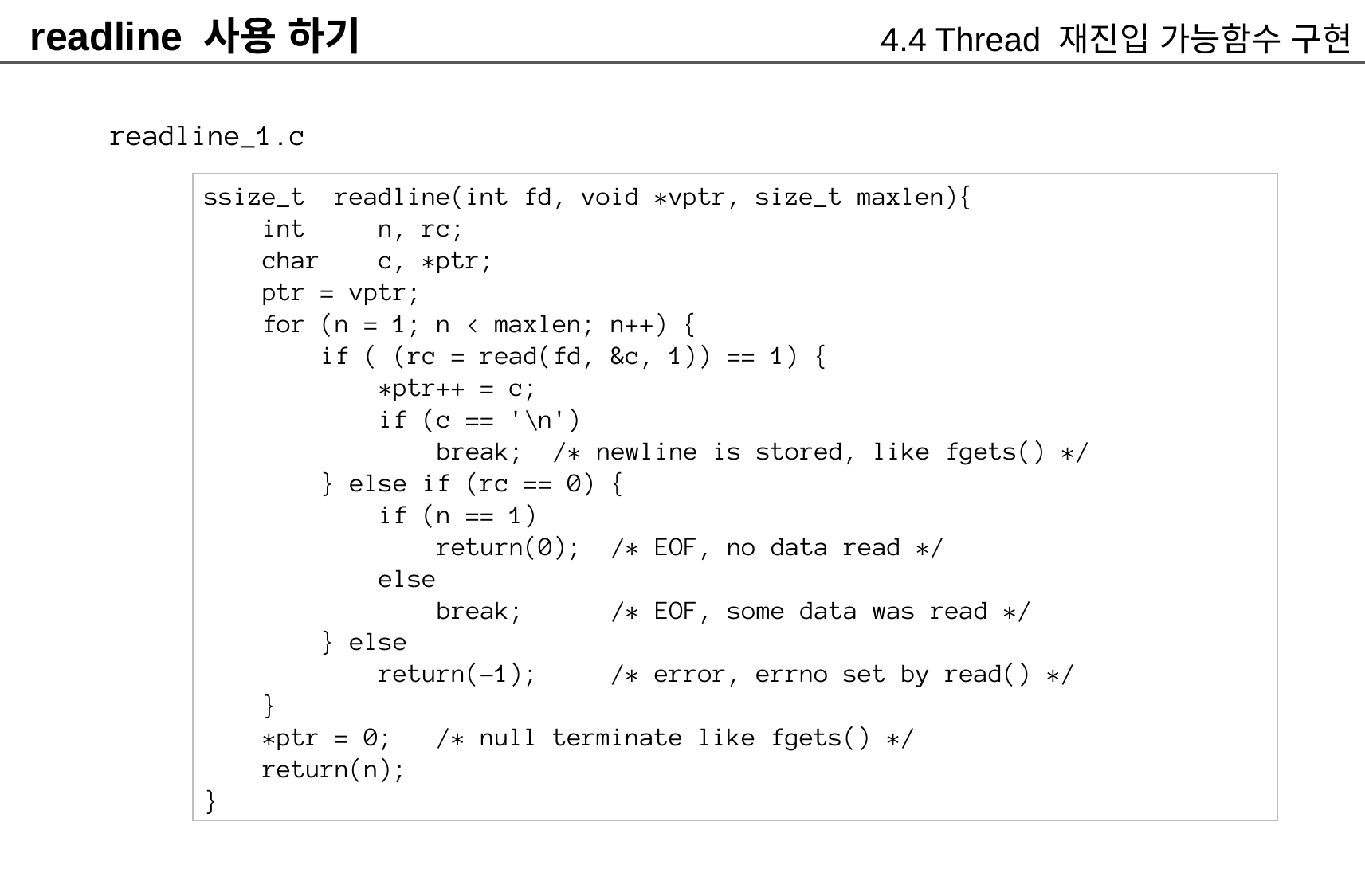

# readline 사용 하기
4.4 Thread 재진입 가능함수 구현

readline_1.c
ssize_t  readline(int fd, void *vptr, size_t maxlen){
    int     n, rc;
    char    c, *ptr;
    ptr = vptr;
    for (n = 1; n < maxlen; n++) {
        if ( (rc = read(fd, &c, 1)) == 1) {
            *ptr++ = c;
            if (c == '\n')
                break;  /* newline is stored, like fgets() */
        } else if (rc == 0) {
            if (n == 1)
                return(0);  /* EOF, no data read */
            else
                break;      /* EOF, some data was read */
        } else
            return(-1);     /* error, errno set by read() */
    }
    *ptr = 0;   /* null terminate like fgets() */
    return(n);
}